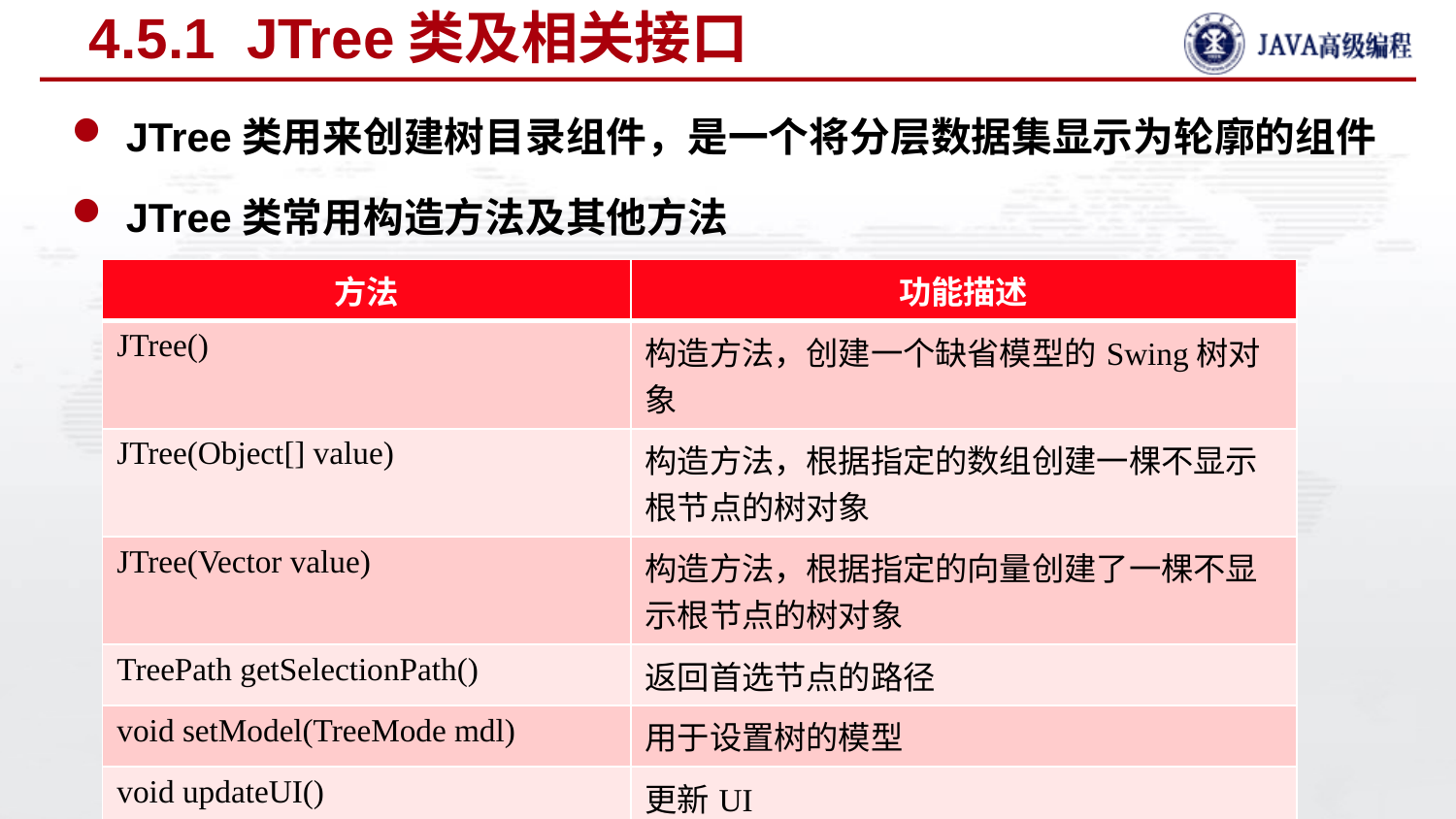

# 4.5.1  JTree类及相关接口
JTree类用来创建树目录组件，是一个将分层数据集显示为轮廓的组件
JTree类常用构造方法及其他方法

| 方法 | 功能描述 |
| --- | --- |
| JTree() | 构造方法，创建一个缺省模型的Swing树对象 |
| JTree(Object[] value) | 构造方法，根据指定的数组创建一棵不显示根节点的树对象 |
| JTree(Vector value) | 构造方法，根据指定的向量创建了一棵不显示根节点的树对象 |
| TreePath getSelectionPath() | 返回首选节点的路径 |
| void setModel(TreeMode mdl) | 用于设置树的模型 |
| void updateUI() | 更新UI |